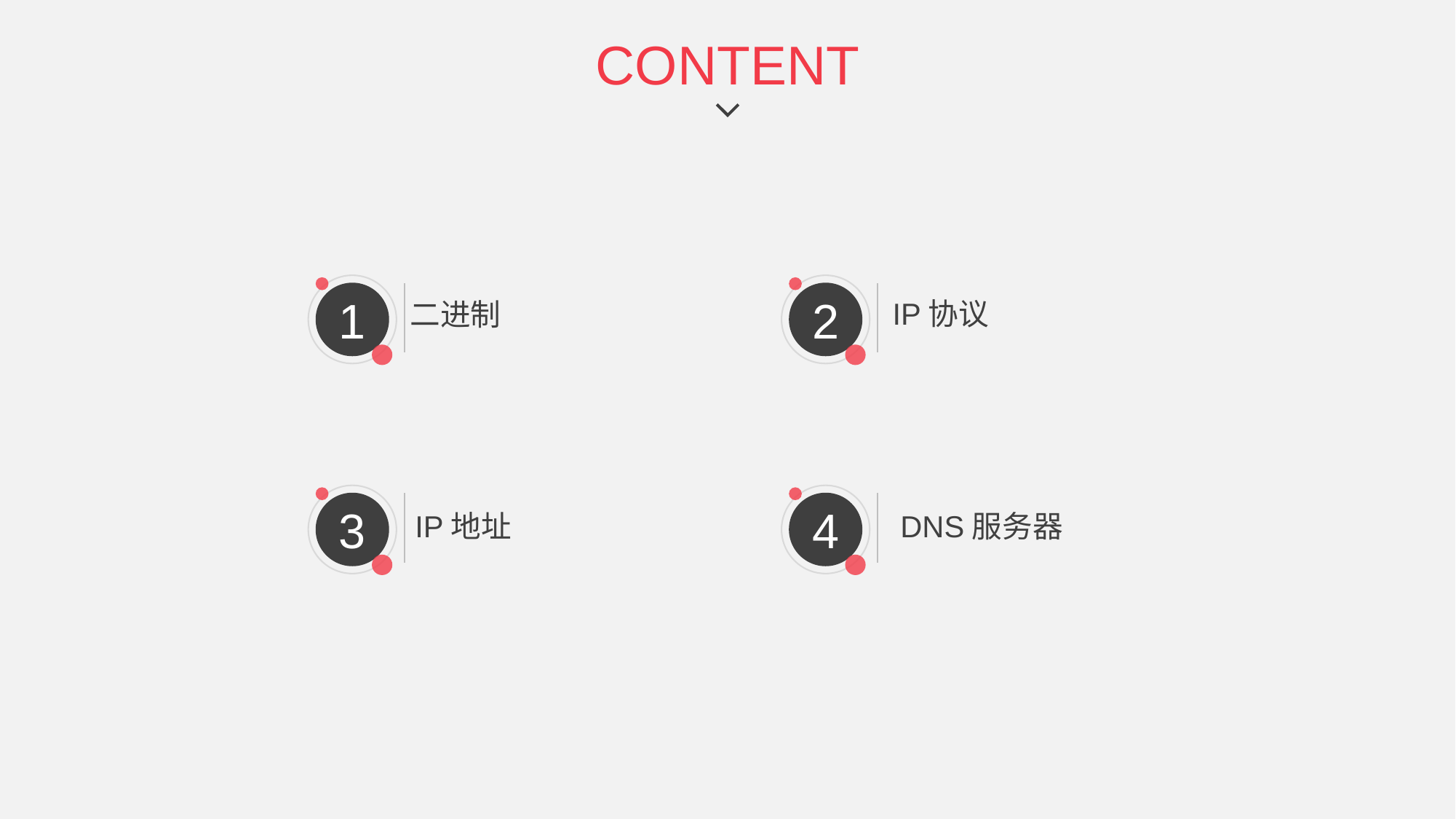

CONTENT

1

二进制

2

IP协议

3

IP地址

4

DNS服务器